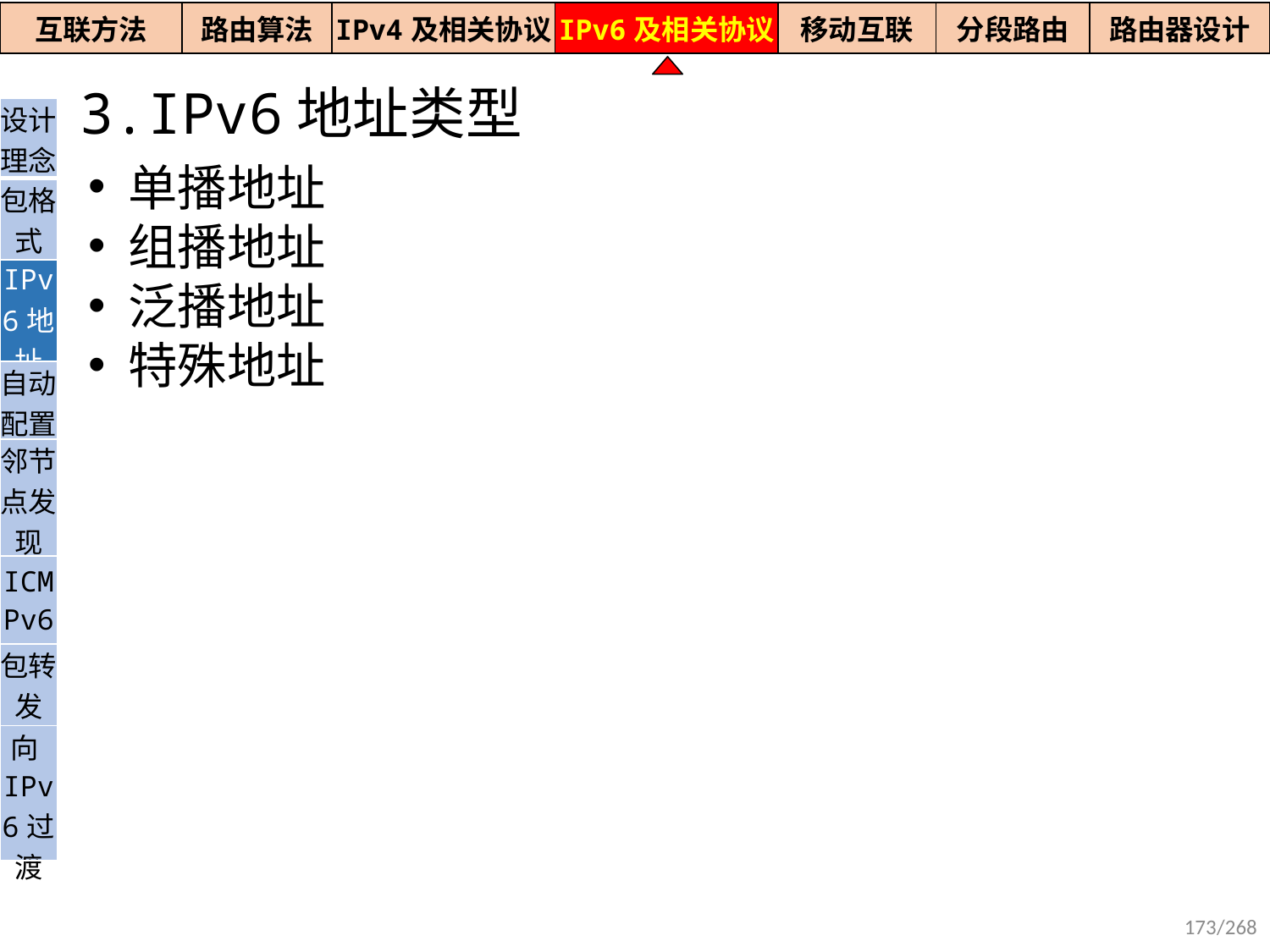

| 互联方法 | 路由算法 | IPv4及相关协议 | IPv6及相关协议 | 移动互联 | 分段路由 | 路由器设计 |
| --- | --- | --- | --- | --- | --- | --- |

3.IPv6地址类型
| 设计理念 |
| --- |
| 包格式 |
| IPv6地址 |
| 自动配置 |
| 邻节点发现 |
| ICMPv6 |
| 包转发 |
| 向IPv6过渡 |
 单播地址
 组播地址
 泛播地址
 特殊地址
173/268